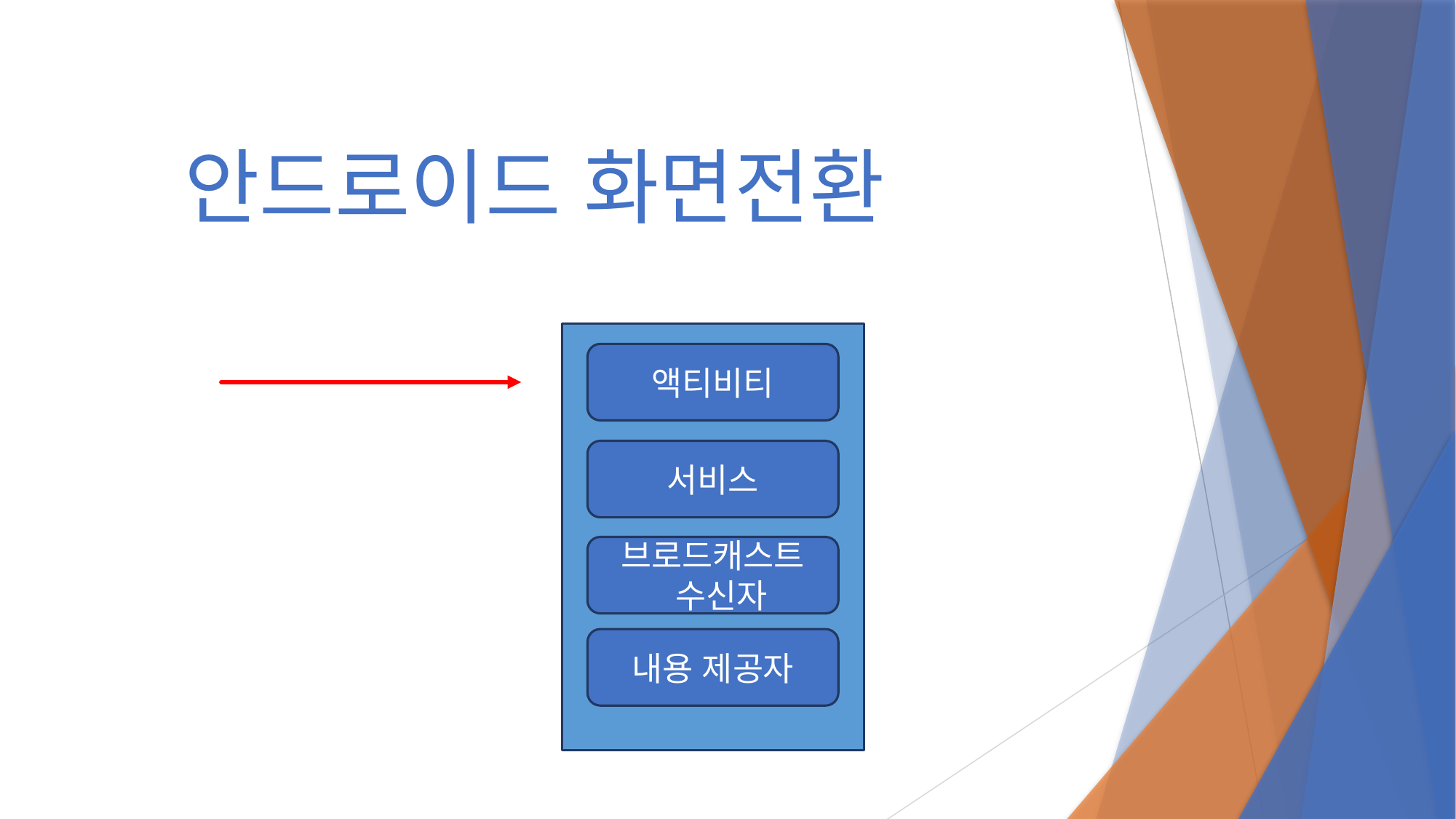

# 안드로이드 화면전환

액티비티
서비스
브로드캐스트
 수신자
내용 제공자